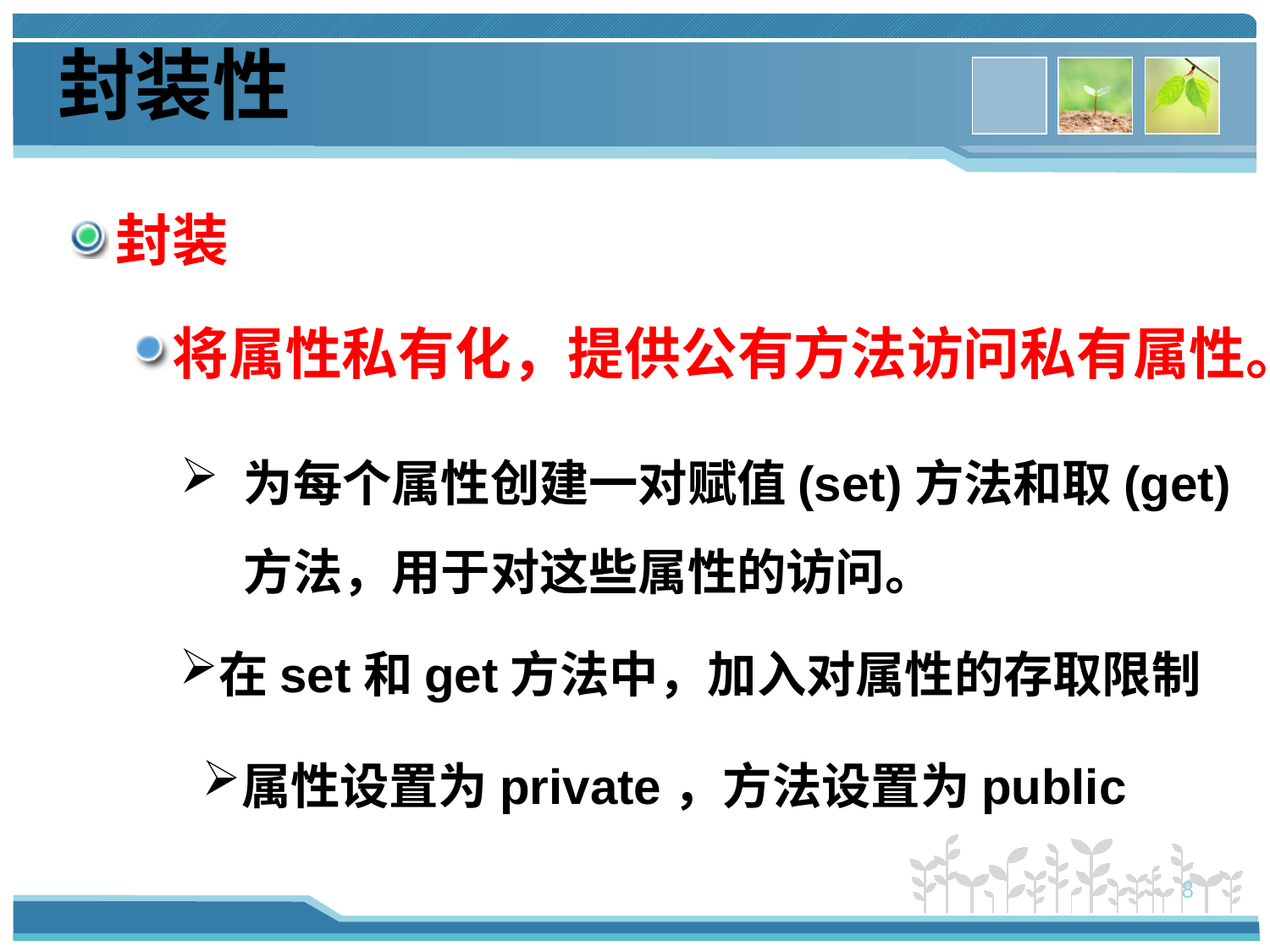

封装性

封装
将属性私有化，提供公有方法访问私有属性。
为每个属性创建一对赋值(set)方法和取(get) 方法，用于对这些属性的访问。
在set和get方法中，加入对属性的存取限制
属性设置为private，方法设置为public
8